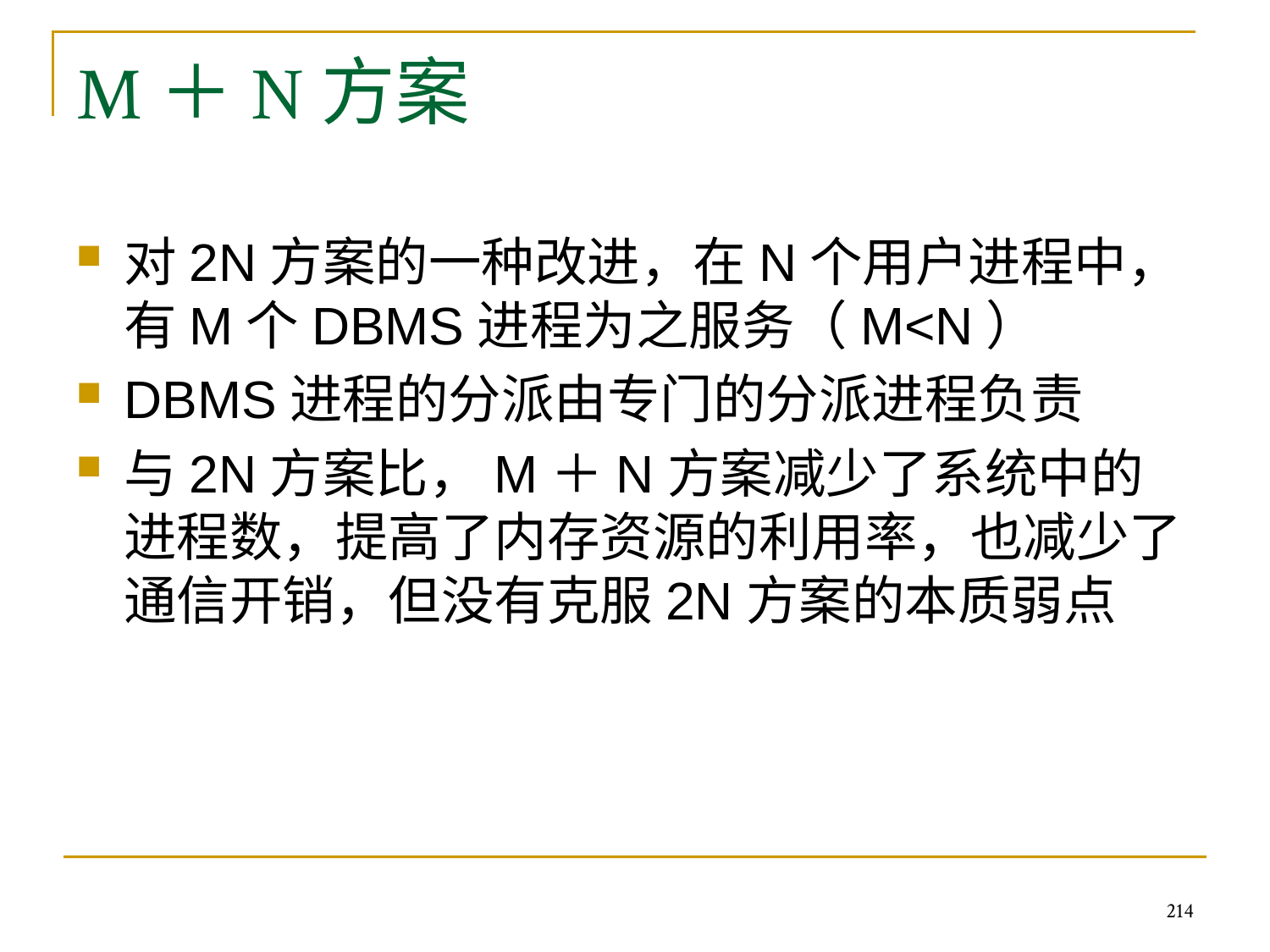

# M＋N方案
对2N方案的一种改进，在N个用户进程中，有M个DBMS进程为之服务（M<N）
DBMS进程的分派由专门的分派进程负责
与2N方案比，M＋N方案减少了系统中的进程数，提高了内存资源的利用率，也减少了通信开销，但没有克服2N方案的本质弱点
214